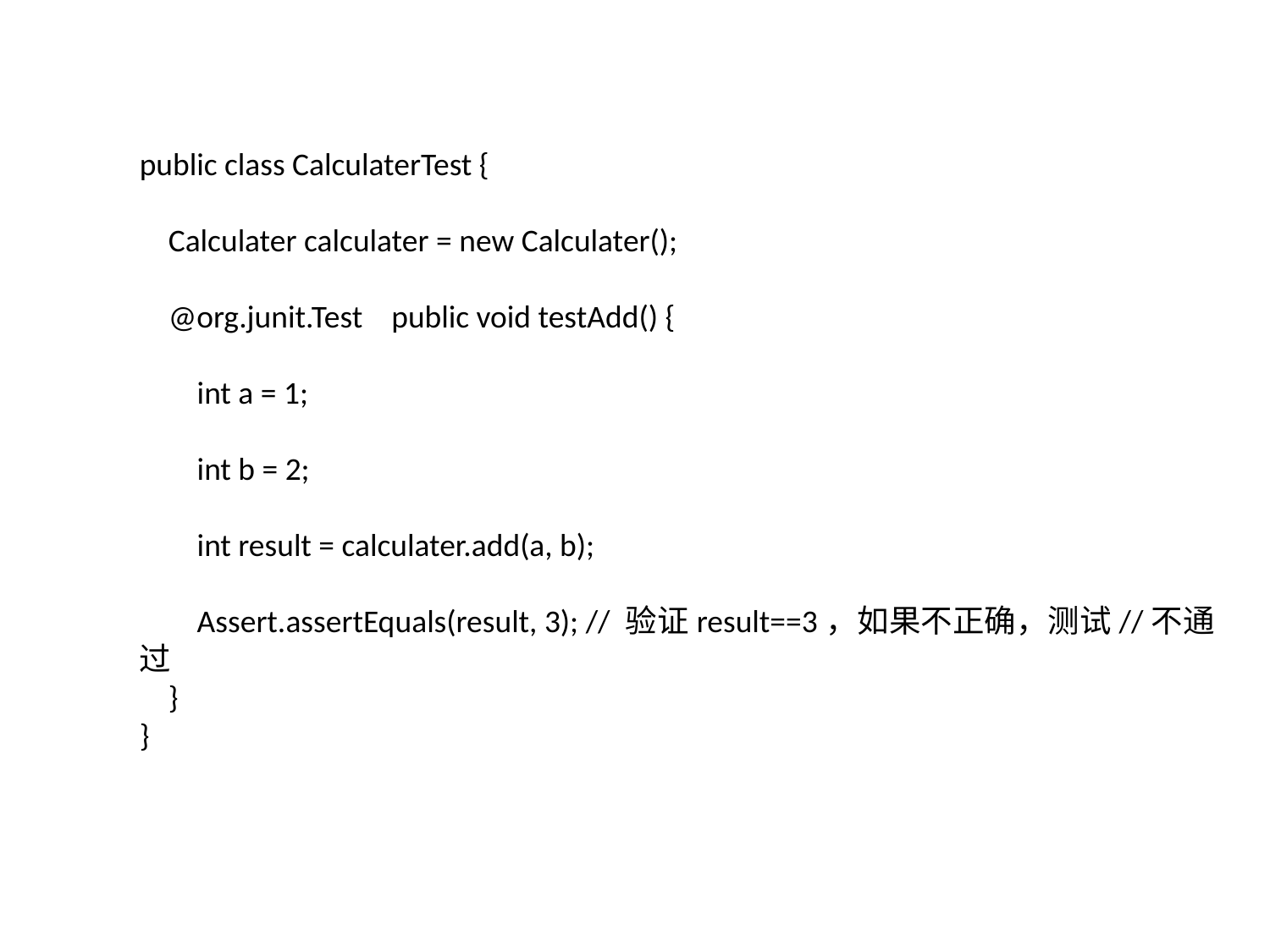

public class CalculaterTest {

    Calculater calculater = new Calculater();

    @org.junit.Test    public void testAdd() {

        int a = 1;

        int b = 2;

        int result = calculater.add(a, b);

        Assert.assertEquals(result, 3); // 验证result==3，如果不正确，测试//不通过
    }
}